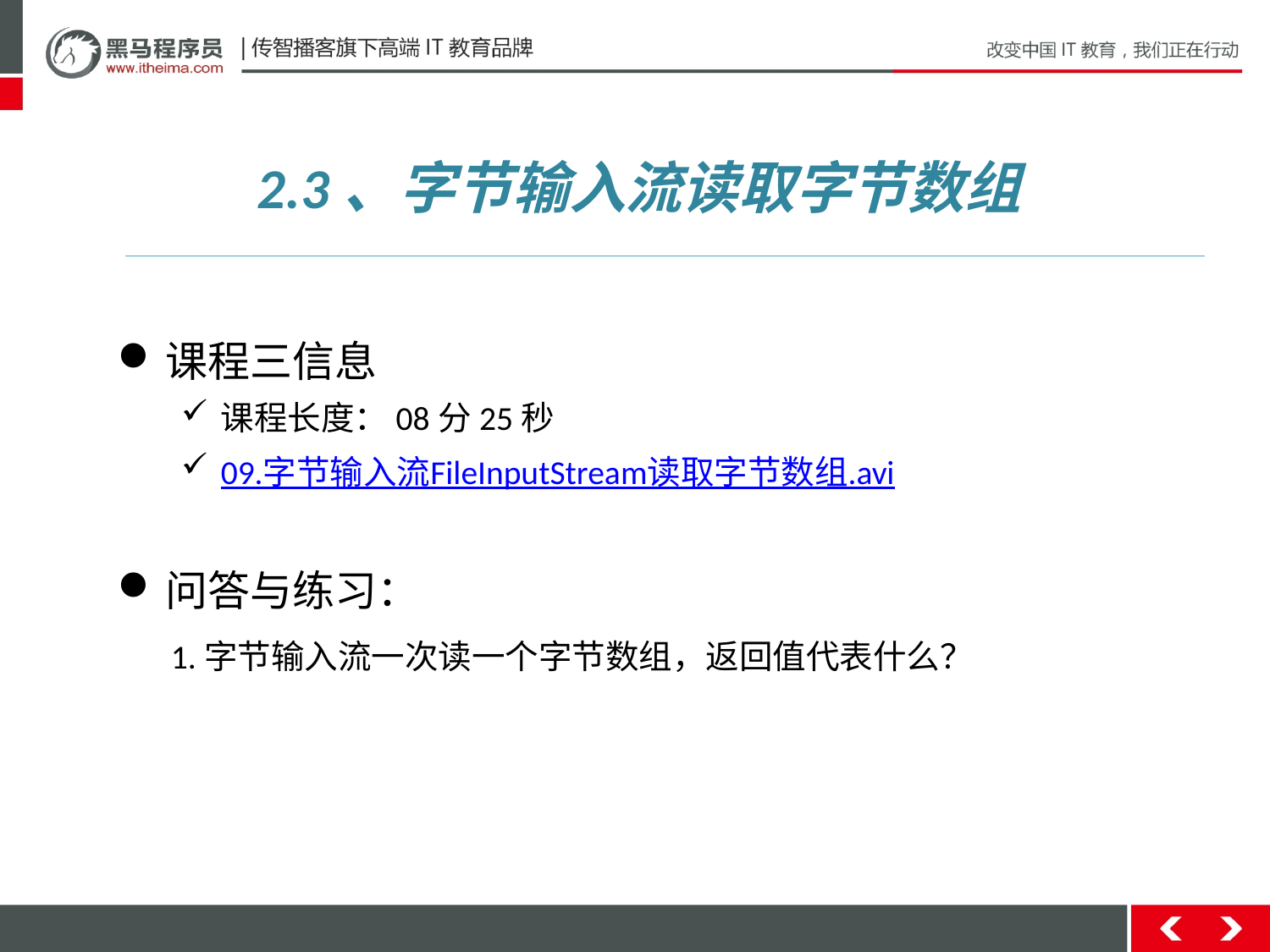

2.3、字节输入流读取字节数组

课程三信息
课程长度：08分25秒
09.字节输入流FileInputStream读取字节数组.avi

问答与练习：
       1.字节输入流一次读一个字节数组，返回值代表什么？